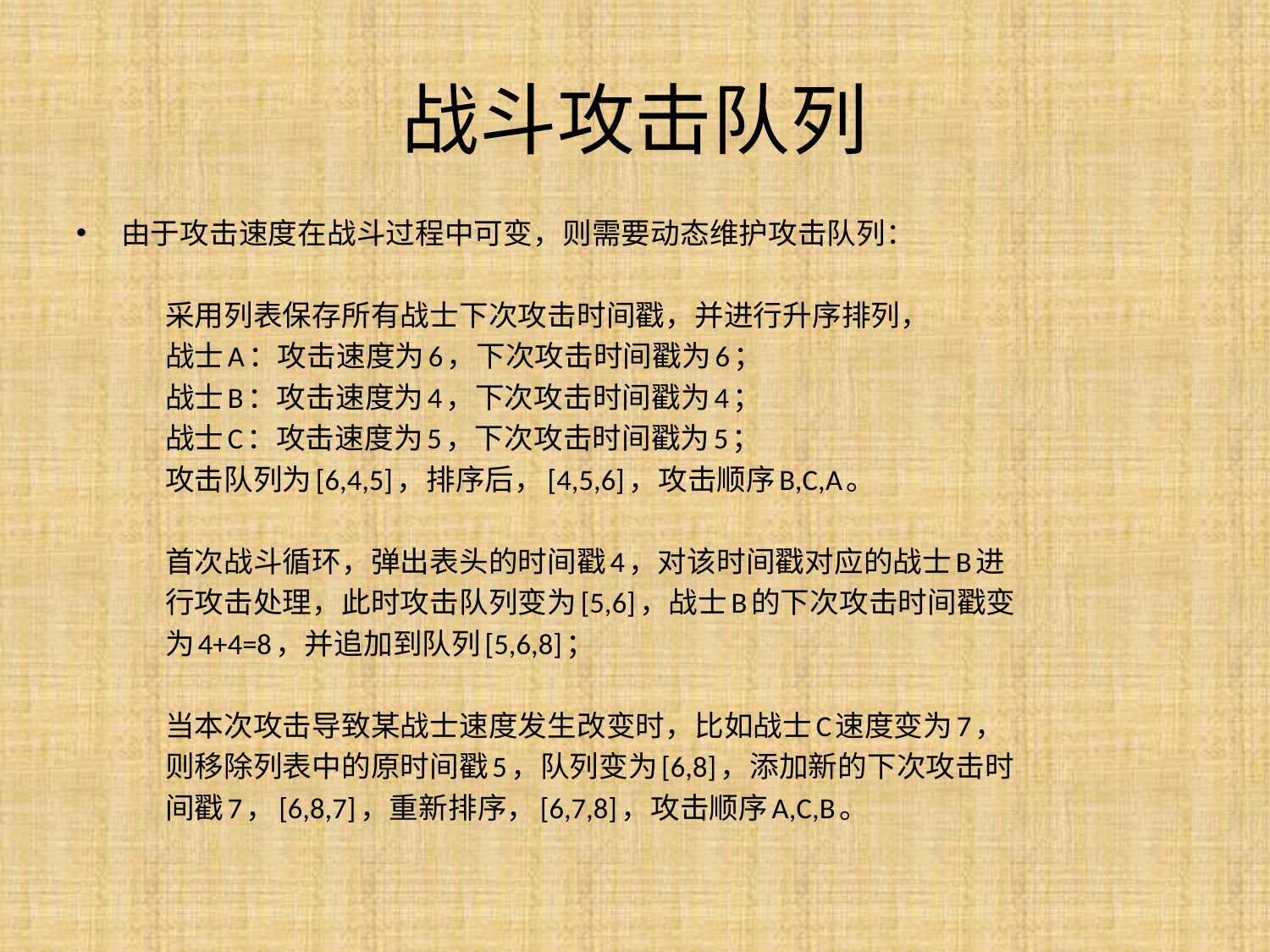

# 战斗攻击队列
由于攻击速度在战斗过程中可变，则需要动态维护攻击队列：

             采用列表保存所有战士下次攻击时间戳，并进行升序排列，
             战士A：攻击速度为6，下次攻击时间戳为6；
             战士B：攻击速度为4，下次攻击时间戳为4；
             战士C：攻击速度为5，下次攻击时间戳为5；
             攻击队列为[6,4,5]，排序后，[4,5,6]，攻击顺序B,C,A。

             首次战斗循环，弹出表头的时间戳4，对该时间戳对应的战士B进
             行攻击处理，此时攻击队列变为[5,6]，战士B的下次攻击时间戳变
             为4+4=8，并追加到队列[5,6,8]；

             当本次攻击导致某战士速度发生改变时，比如战士C速度变为7，
             则移除列表中的原时间戳5，队列变为[6,8]，添加新的下次攻击时
             间戳7，[6,8,7]，重新排序，[6,7,8]，攻击顺序A,C,B。